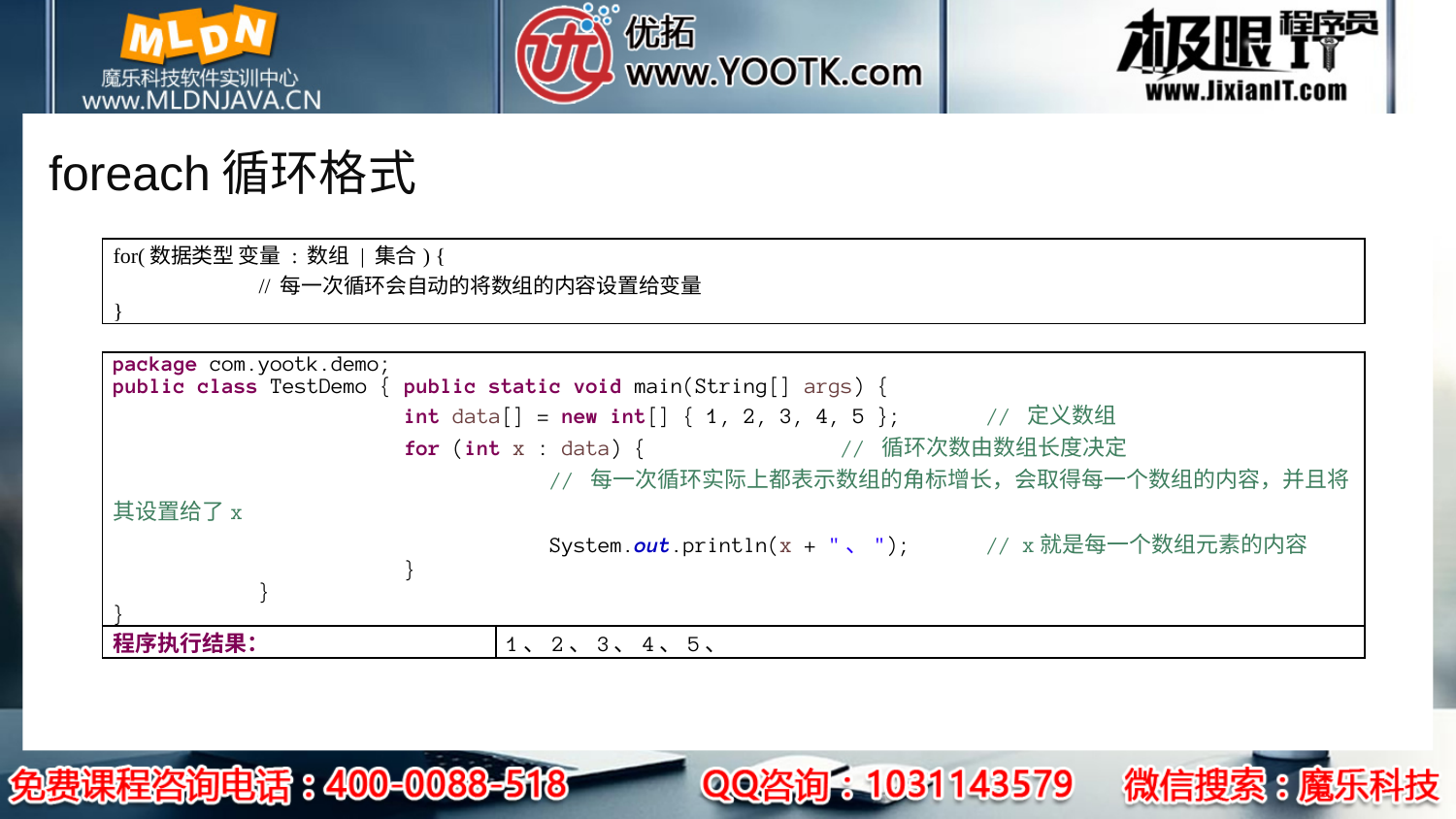

# foreach循环格式
| for(数据类型 变量 : 数组 | 集合) { // 每一次循环会自动的将数组的内容设置给变量 } |
| --- |
| package com.yootk.demo; public class TestDemo { public static void main(String[] args) { int data[] = new int[] { 1, 2, 3, 4, 5 }; // 定义数组 for (int x : data) { // 循环次数由数组长度决定 // 每一次循环实际上都表示数组的角标增长，会取得每一个数组的内容，并且将其设置给了x System.out.println(x + "、"); // x就是每一个数组元素的内容 } } } |  |
| --- | --- |
| 程序执行结果： | 1、2、3、4、5、 |